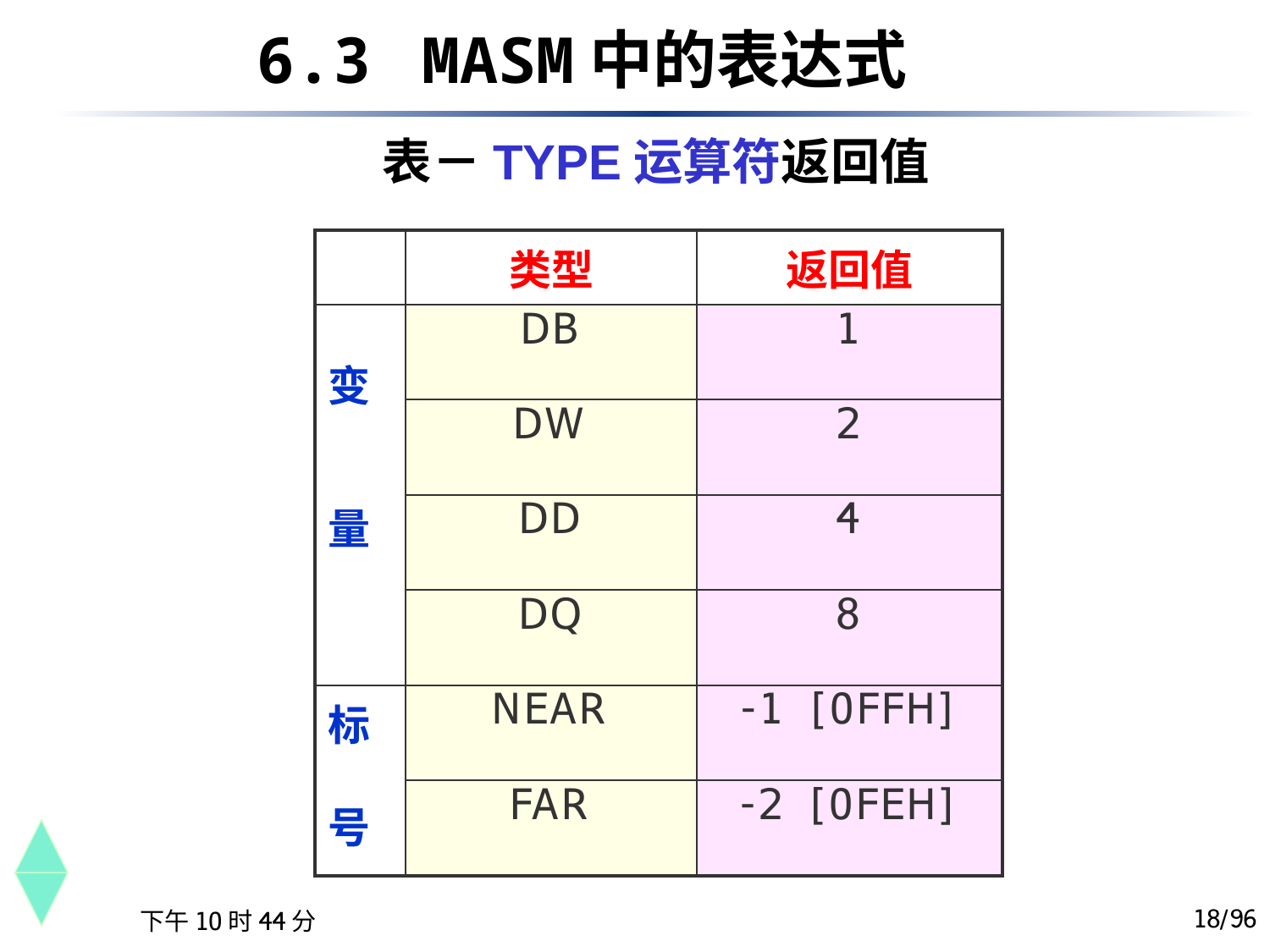

6.3	 MASM中的表达式
表－TYPE运算符返回值
|  | 类型 | 返回值 |
| --- | --- | --- |
| 变 量 | DB | 1 |
|  | DW | 2 |
|  | DD | 4 |
|  | DQ | 8 |
| 标 号 | NEAR | -1 [0FFH] |
|  | FAR | -2 [0FEH] |
18/96
下午10时44分